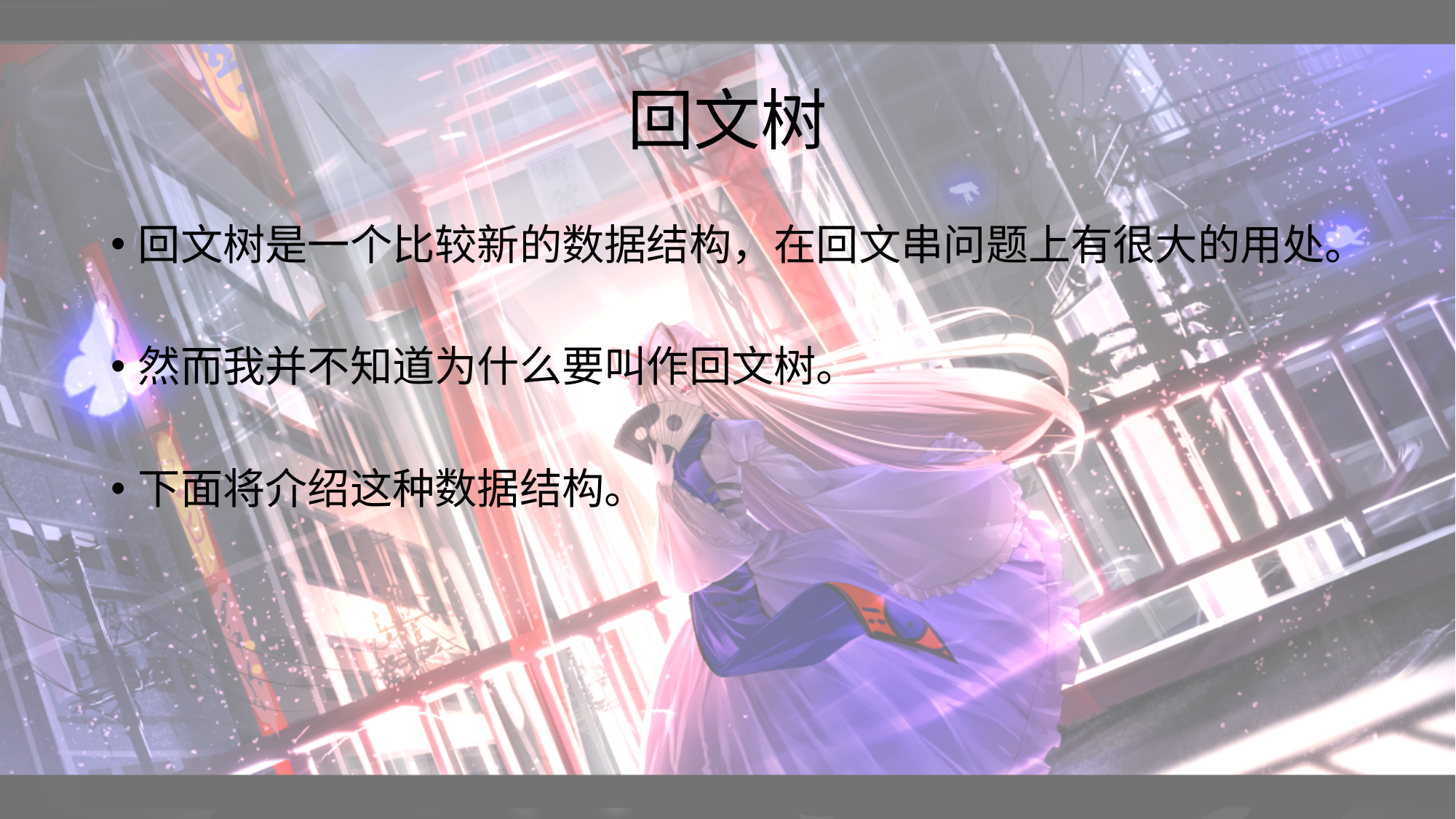

# 回文树
回文树是一个比较新的数据结构，在回文串问题上有很大的用处。

然而我并不知道为什么要叫作回文树。

下面将介绍这种数据结构。